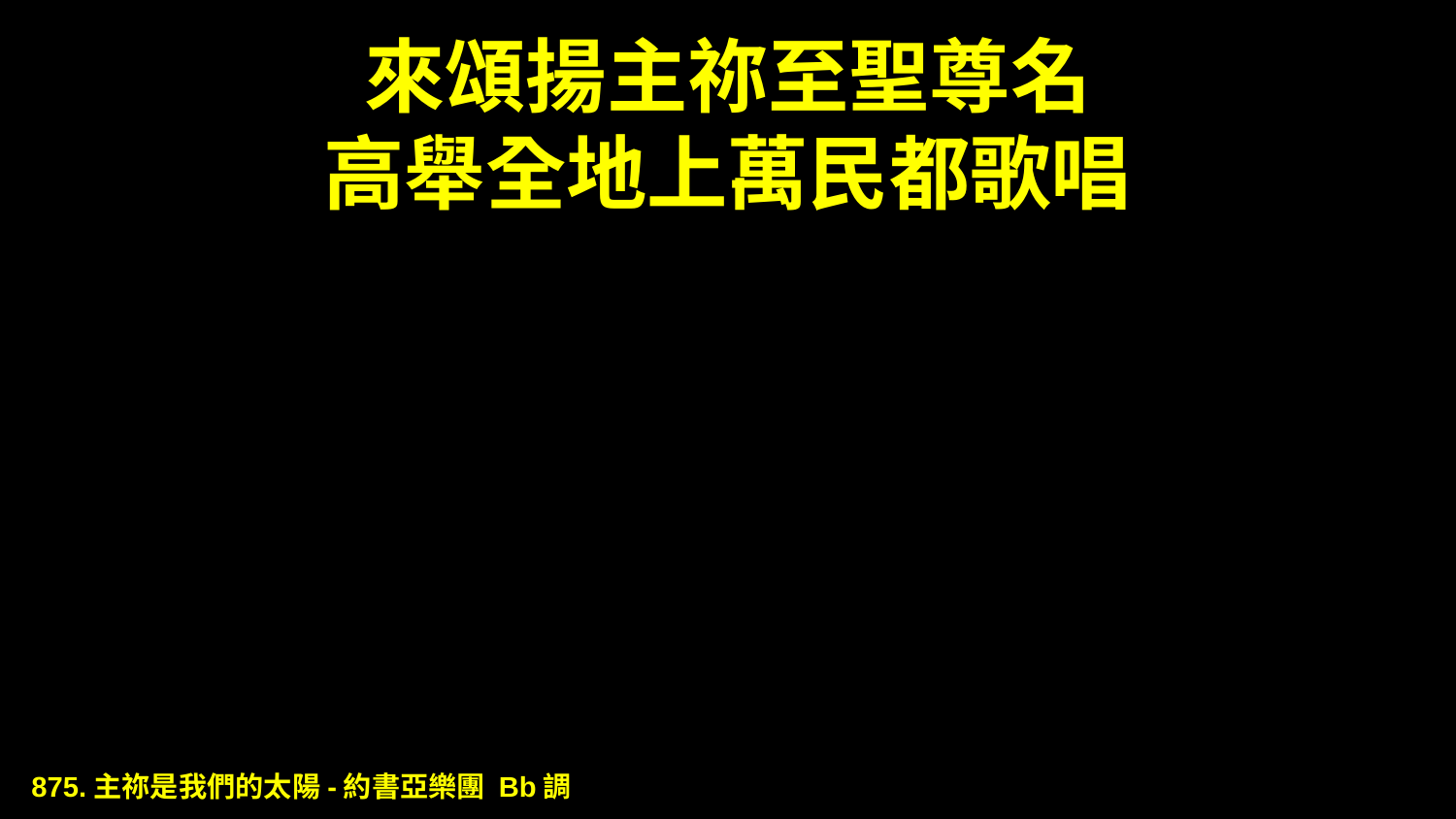

# 來頌揚主祢至聖尊名 高舉全地上萬民都歌唱
875.主祢是我們的太陽-約書亞樂團 Bb調